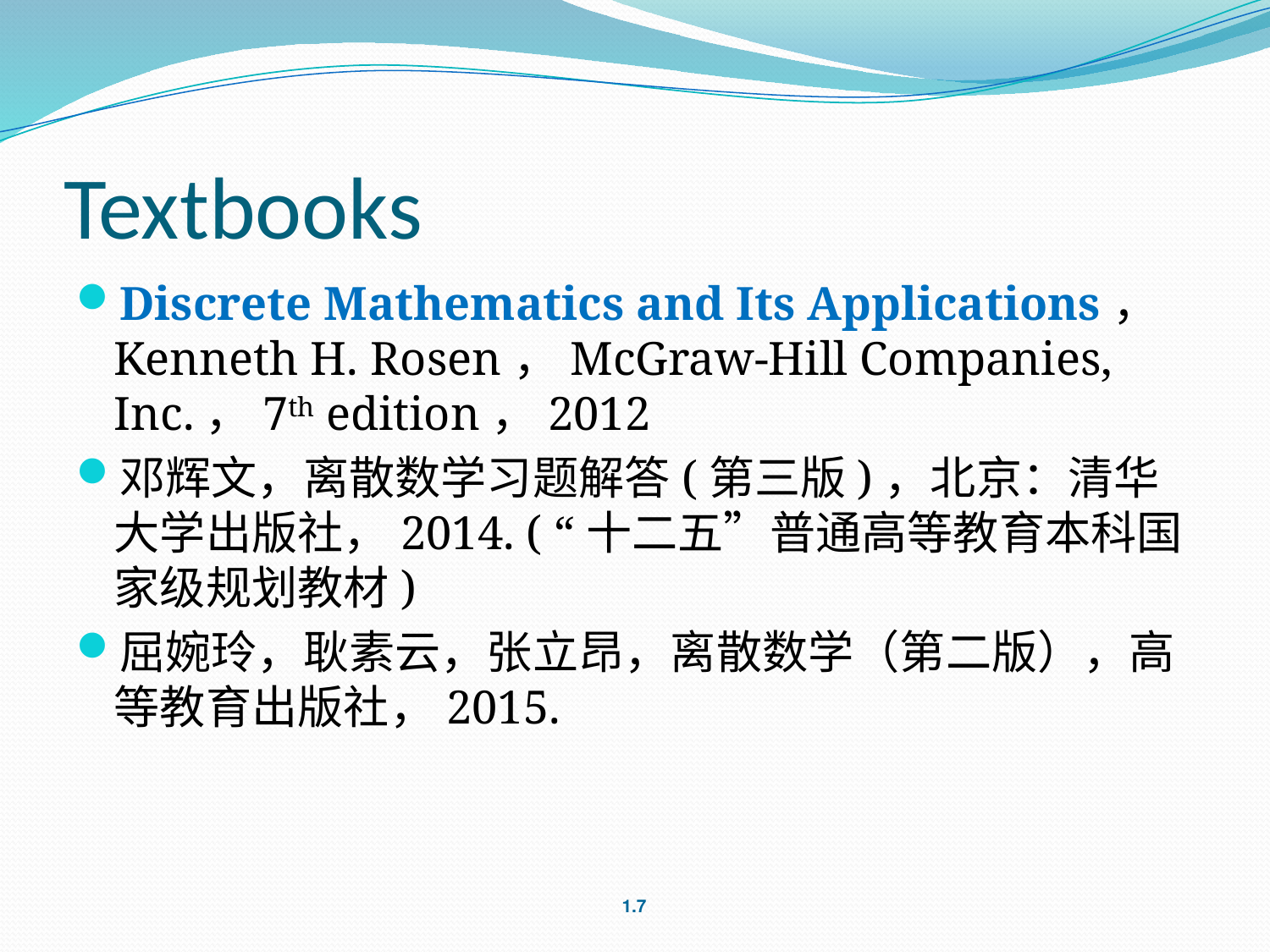

# Textbooks
Discrete Mathematics and Its Applications，Kenneth H. Rosen，McGraw-Hill Companies, Inc.，7th edition，2012
邓辉文，离散数学习题解答(第三版)，北京：清华大学出版社，2014. ( “十二五”普通高等教育本科国家级规划教材)
屈婉玲，耿素云，张立昂，离散数学（第二版），高等教育出版社，2015.